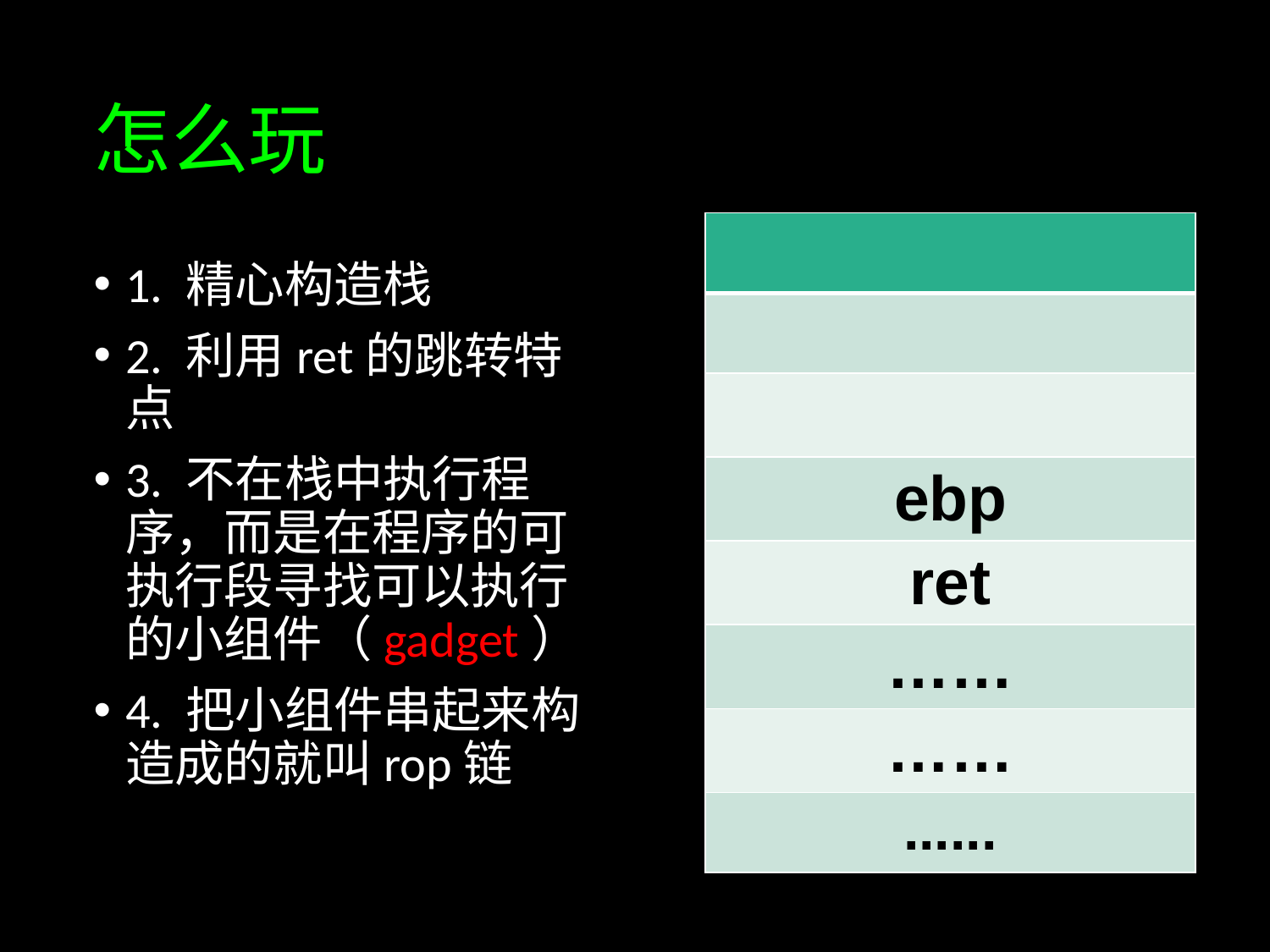

# 怎么玩
|  |
| --- |
|  |
|  |
| ebp |
| ret |
| …… |
| …… |
| ...... |
1. 精心构造栈
2. 利用ret的跳转特点
3. 不在栈中执行程序，而是在程序的可执行段寻找可以执行的小组件（gadget）
4. 把小组件串起来构造成的就叫rop链